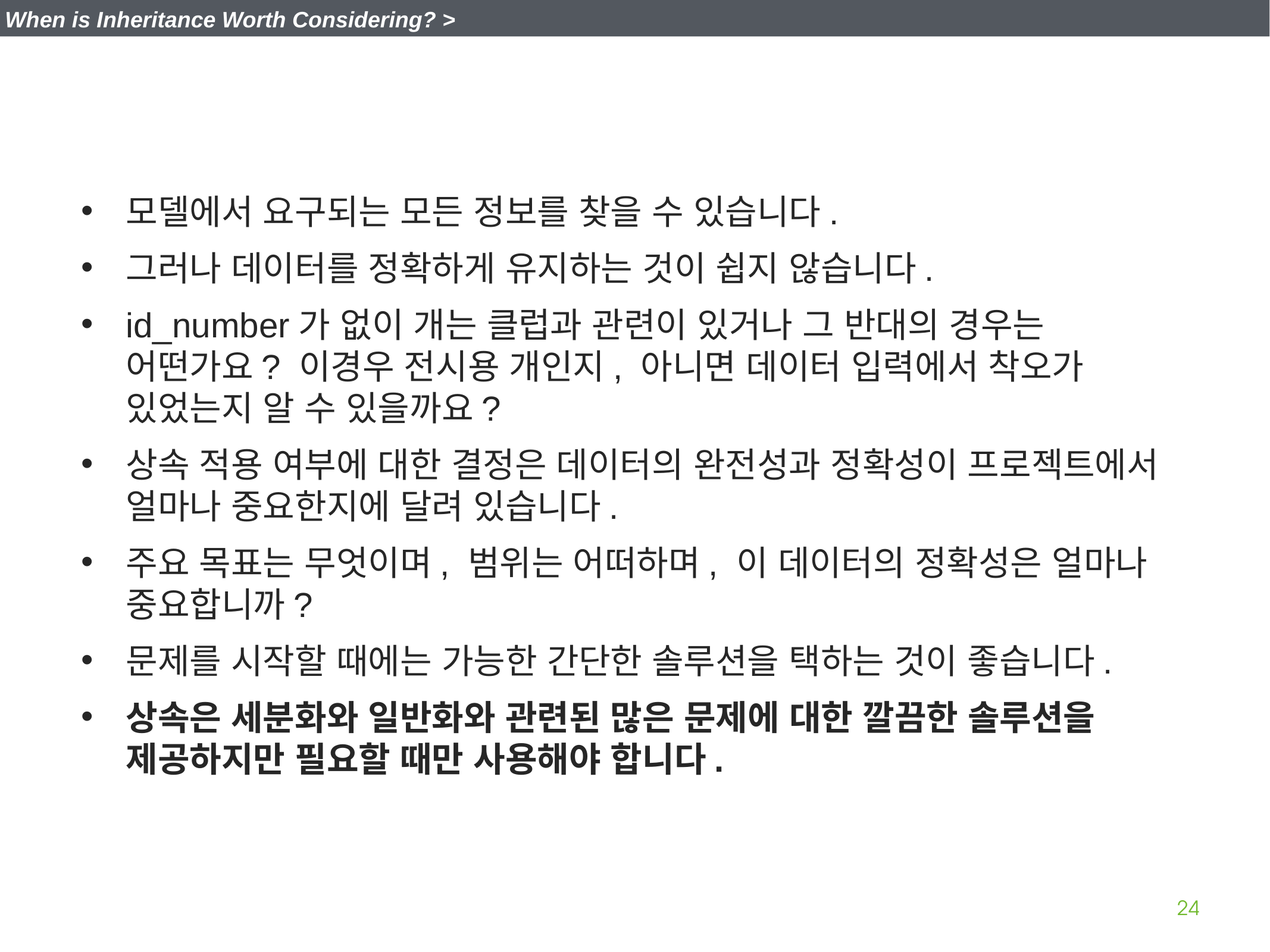

When is Inheritance Worth Considering? >
모델에서 요구되는 모든 정보를 찾을 수 있습니다.
그러나 데이터를 정확하게 유지하는 것이 쉽지 않습니다.
id_number가 없이 개는 클럽과 관련이 있거나 그 반대의 경우는 어떤가요? 이경우 전시용 개인지, 아니면 데이터 입력에서 착오가 있었는지 알 수 있을까요?
상속 적용 여부에 대한 결정은 데이터의 완전성과 정확성이 프로젝트에서 얼마나 중요한지에 달려 있습니다.
주요 목표는 무엇이며, 범위는 어떠하며, 이 데이터의 정확성은 얼마나 중요합니까?
문제를 시작할 때에는 가능한 간단한 솔루션을 택하는 것이 좋습니다.
상속은 세분화와 일반화와 관련된 많은 문제에 대한 깔끔한 솔루션을 제공하지만 필요할 때만 사용해야 합니다.
24